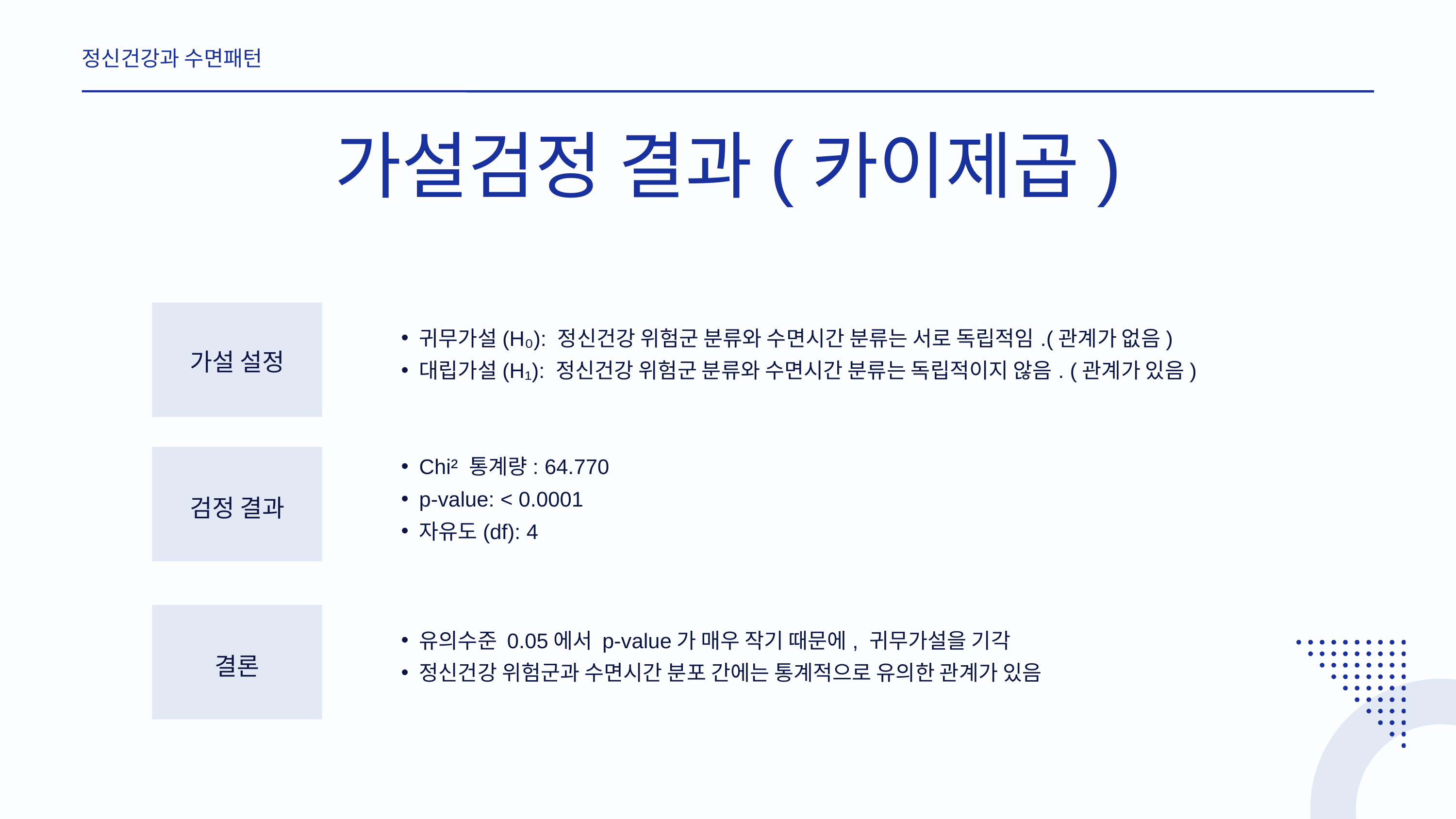

정신건강과 수면패턴

가설검정 결과(카이제곱)

귀무가설(H₀): 정신건강 위험군 분류와 수면시간 분류는 서로 독립적임.(관계가 없음)
대립가설(H₁): 정신건강 위험군 분류와 수면시간 분류는 독립적이지 않음. (관계가 있음)
가설 설정
Chi² 통계량: 64.770
p-value: < 0.0001
자유도(df): 4

검정 결과

결론
유의수준 0.05에서 p-value가 매우 작기 때문에, 귀무가설을 기각
정신건강 위험군과 수면시간 분포 간에는 통계적으로 유의한 관계가 있음